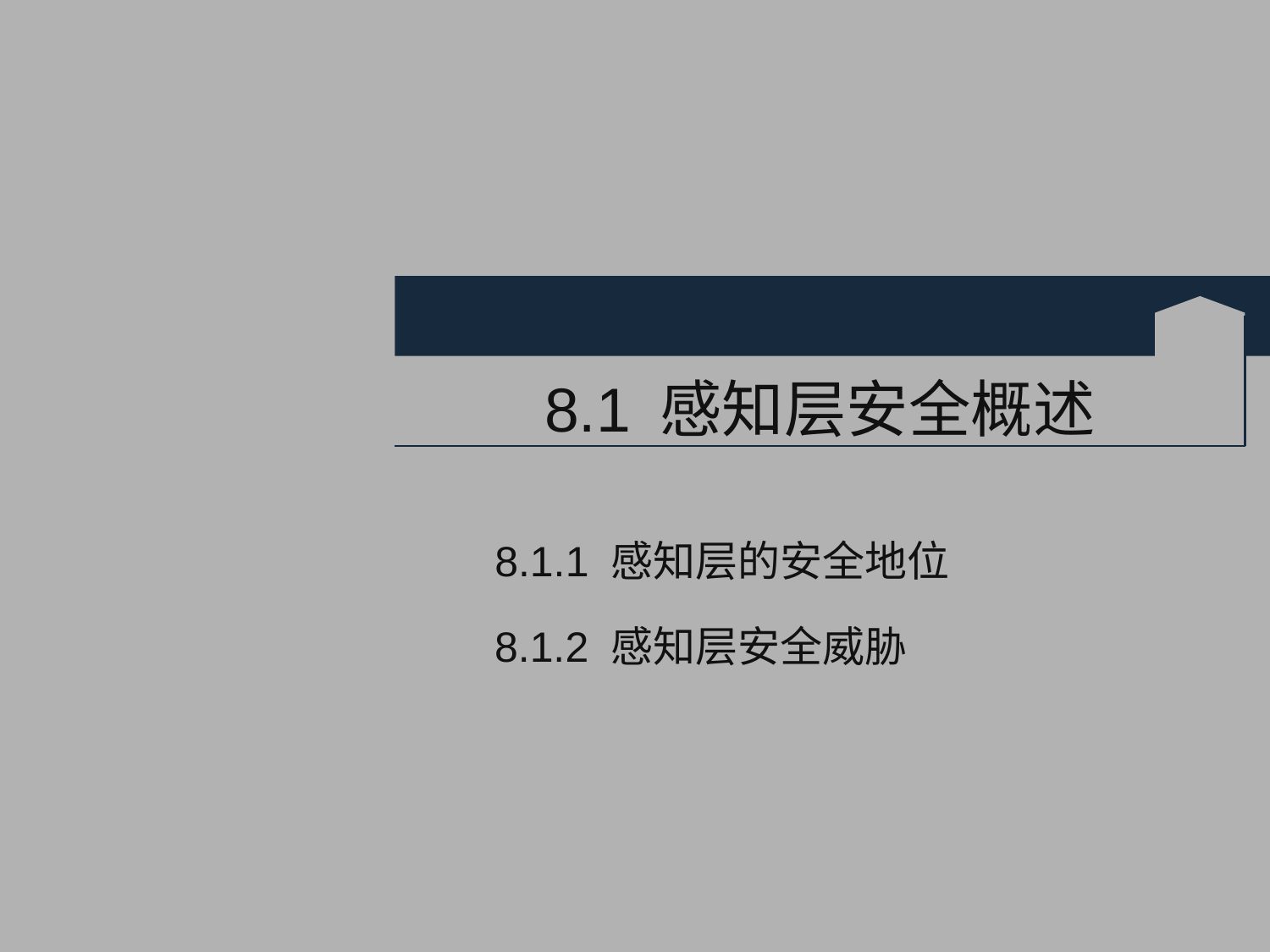

# 8.1 感知层安全概述
8.1.1 感知层的安全地位
8.1.2 感知层安全威胁